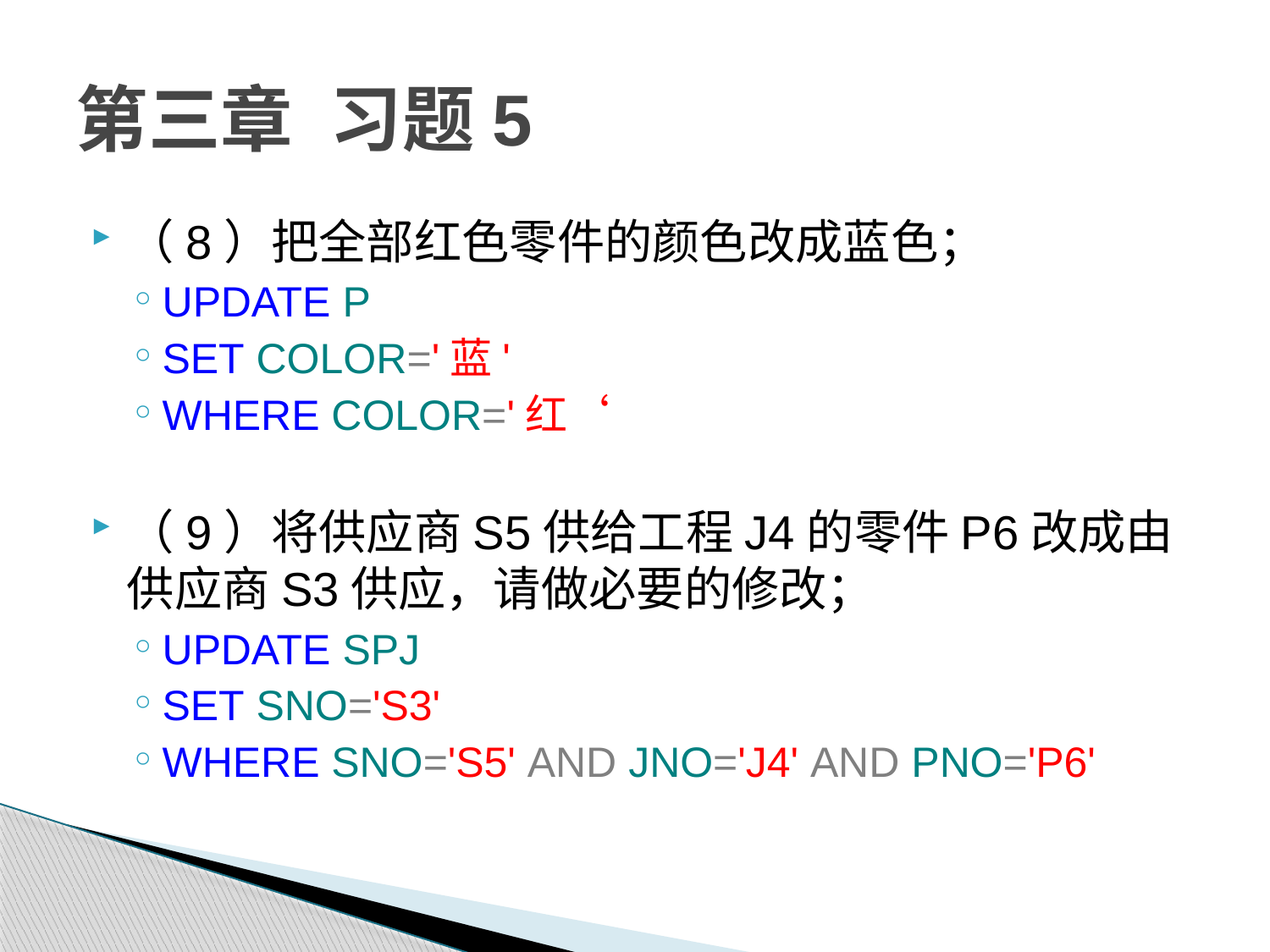

# 第三章	习题5
（8）把全部红色零件的颜色改成蓝色；
UPDATE P
SET COLOR='蓝'
WHERE COLOR='红‘

（9）将供应商S5供给工程J4的零件P6改成由供应商S3供应，请做必要的修改；
UPDATE SPJ
SET SNO='S3'
WHERE SNO='S5' AND JNO='J4' AND PNO='P6'